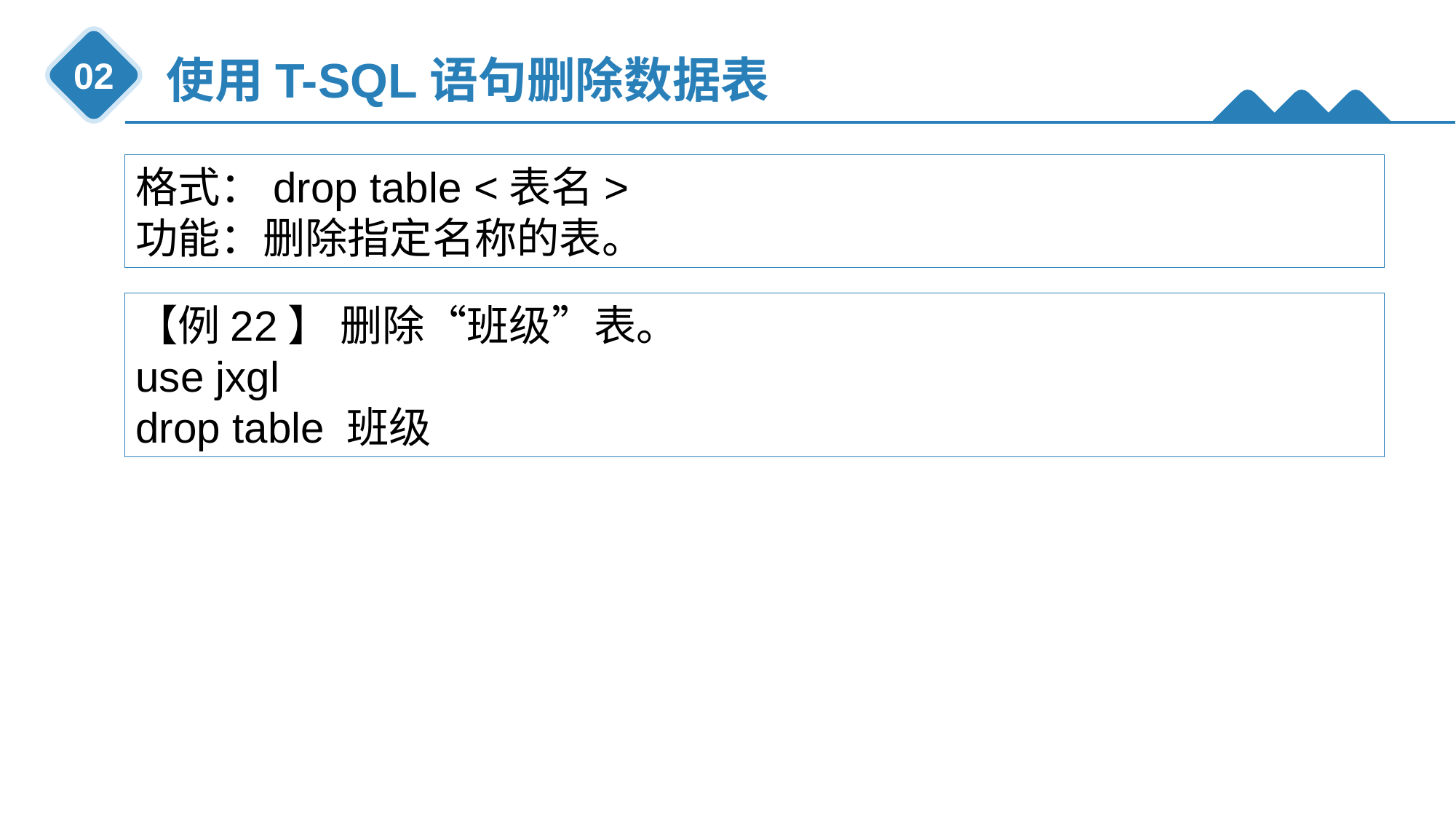

使用T-SQL语句删除数据表
02

格式：drop table <表名>
功能：删除指定名称的表。
【例22】 删除“班级”表。
use jxgl
drop table 班级